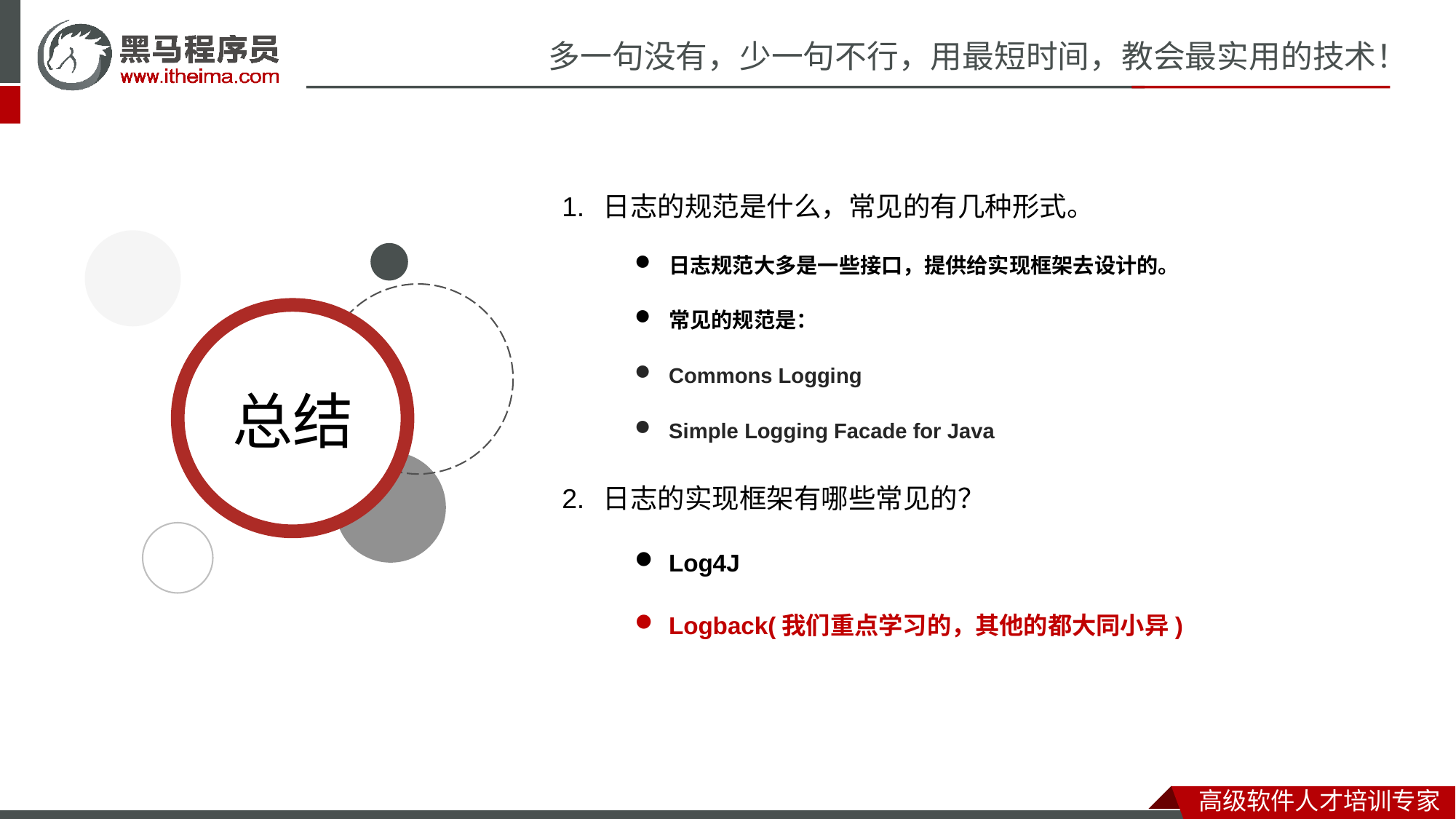

日志的规范是什么，常见的有几种形式。
日志规范大多是一些接口，提供给实现框架去设计的。
常见的规范是：
Commons Logging
Simple Logging Facade for Java
日志的实现框架有哪些常见的？
Log4J
Logback(我们重点学习的，其他的都大同小异)